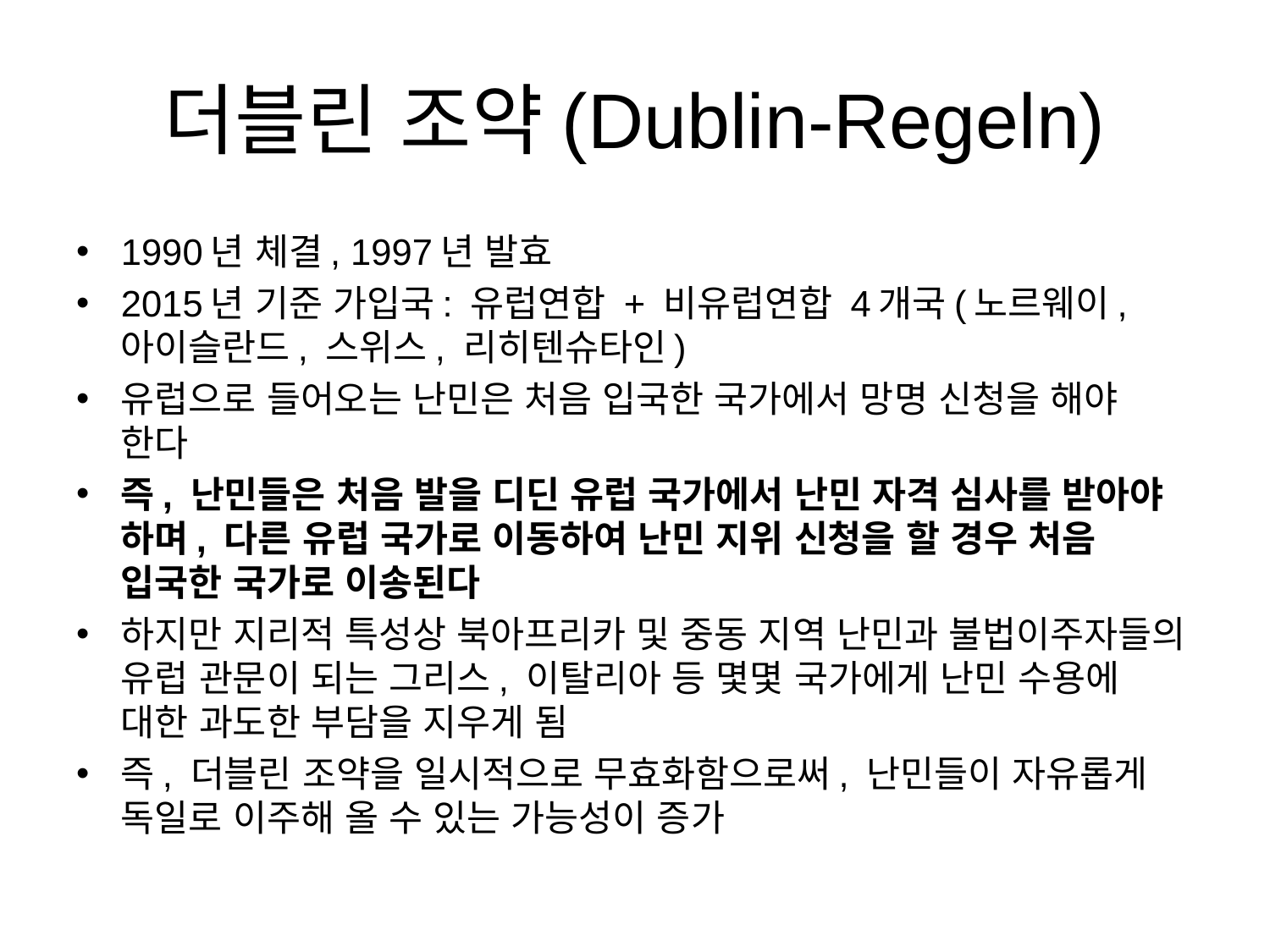

# 더블린 조약(Dublin-Regeln)
1990년 체결, 1997년 발효
2015년 기준 가입국: 유럽연합 + 비유럽연합 4개국(노르웨이, 아이슬란드, 스위스, 리히텐슈타인)
유럽으로 들어오는 난민은 처음 입국한 국가에서 망명 신청을 해야 한다
즉, 난민들은 처음 발을 디딘 유럽 국가에서 난민 자격 심사를 받아야 하며, 다른 유럽 국가로 이동하여 난민 지위 신청을 할 경우 처음 입국한 국가로 이송된다
하지만 지리적 특성상 북아프리카 및 중동 지역 난민과 불법이주자들의 유럽 관문이 되는 그리스, 이탈리아 등 몇몇 국가에게 난민 수용에 대한 과도한 부담을 지우게 됨
즉, 더블린 조약을 일시적으로 무효화함으로써, 난민들이 자유롭게 독일로 이주해 올 수 있는 가능성이 증가